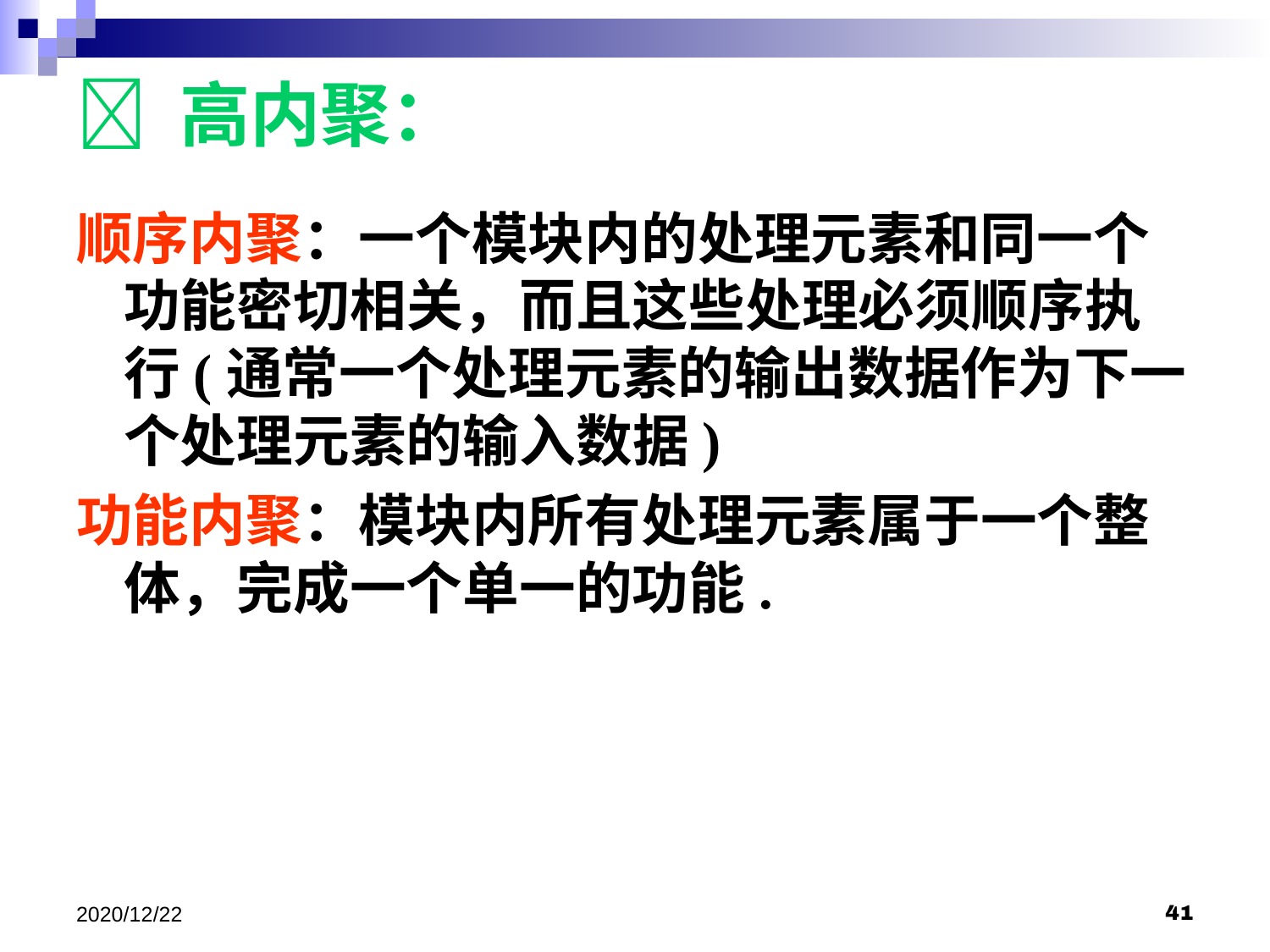

# ♣ 高内聚：
顺序内聚：一个模块内的处理元素和同一个功能密切相关，而且这些处理必须顺序执行(通常一个处理元素的输出数据作为下一个处理元素的输入数据)
功能内聚：模块内所有处理元素属于一个整体，完成一个单一的功能.

2020/12/22
41